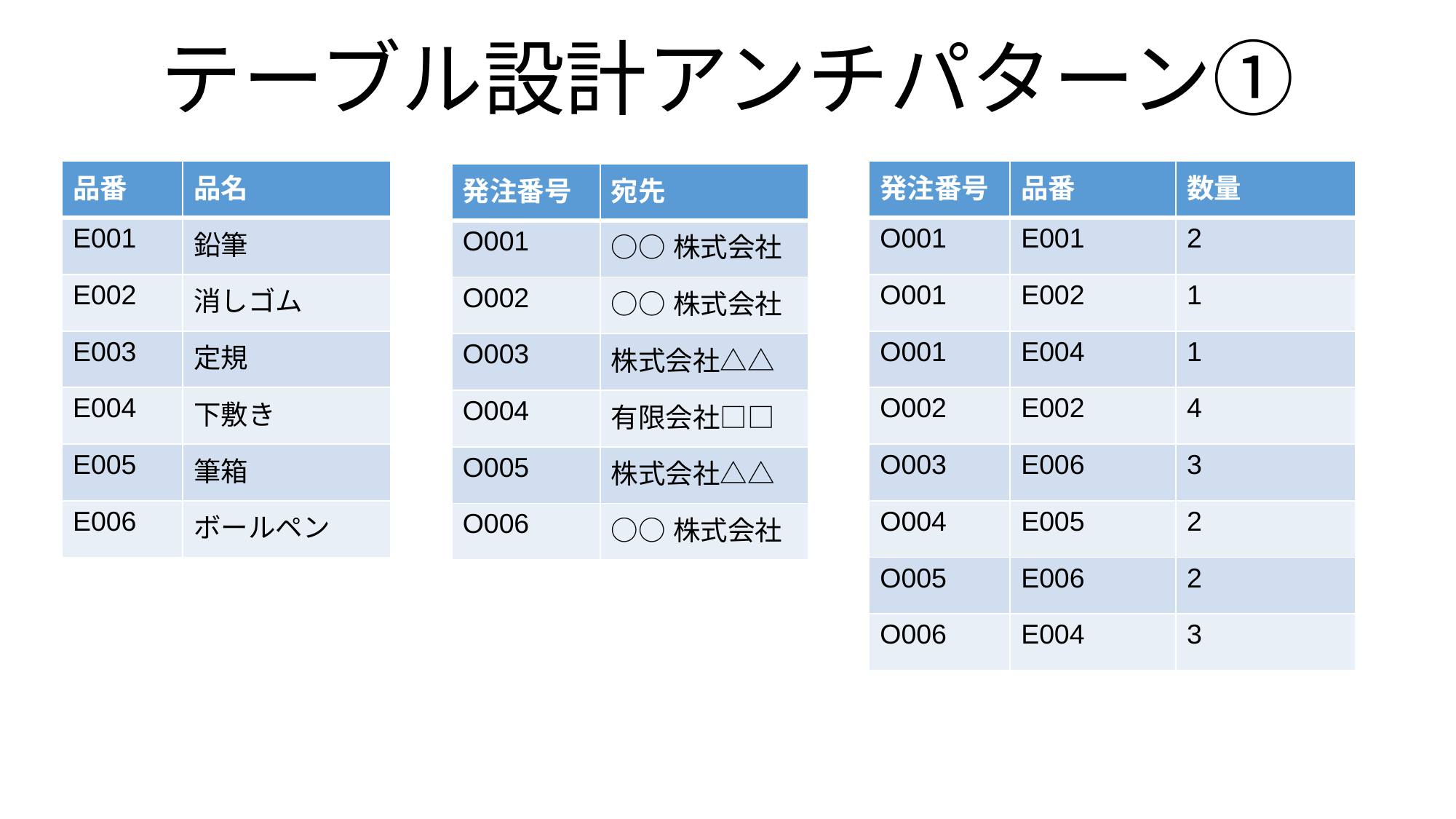

# テーブル設計アンチパターン①
| 品番 | 品名 |
| --- | --- |
| E001 | 鉛筆 |
| E002 | 消しゴム |
| E003 | 定規 |
| E004 | 下敷き |
| E005 | 筆箱 |
| E006 | ボールペン |
| 発注番号 | 品番 | 数量 |
| --- | --- | --- |
| O001 | E001 | 2 |
| O001 | E002 | 1 |
| O001 | E004 | 1 |
| O002 | E002 | 4 |
| O003 | E006 | 3 |
| O004 | E005 | 2 |
| O005 | E006 | 2 |
| O006 | E004 | 3 |
| 発注番号 | 宛先 |
| --- | --- |
| O001 | ○○株式会社 |
| O002 | ○○株式会社 |
| O003 | 株式会社△△ |
| O004 | 有限会社□□ |
| O005 | 株式会社△△ |
| O006 | ○○株式会社 |